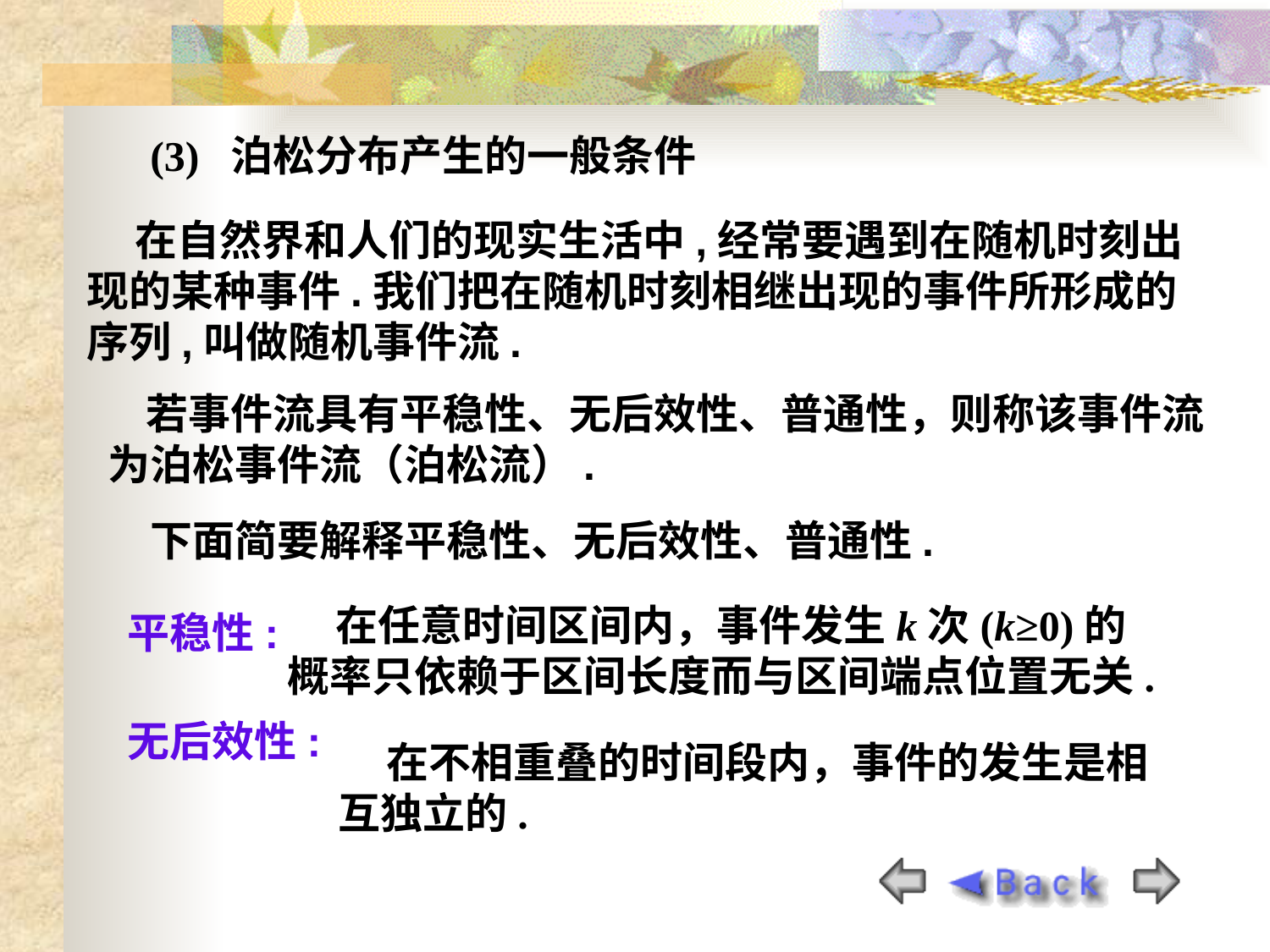

(3)  泊松分布产生的一般条件
    在自然界和人们的现实生活中,经常要遇到在随机时刻出现的某种事件.我们把在随机时刻相继出现的事件所形成的序列,叫做随机事件流.
   若事件流具有平稳性、无后效性、普通性，则称该事件流为泊松事件流（泊松流）.
下面简要解释平稳性、无后效性、普通性.
    在任意时间区间内，事件发生k次(k≥0)的
概率只依赖于区间长度而与区间端点位置无关.
平稳性:
无后效性:
    在不相重叠的时间段内，事件的发生是相
互独立的.